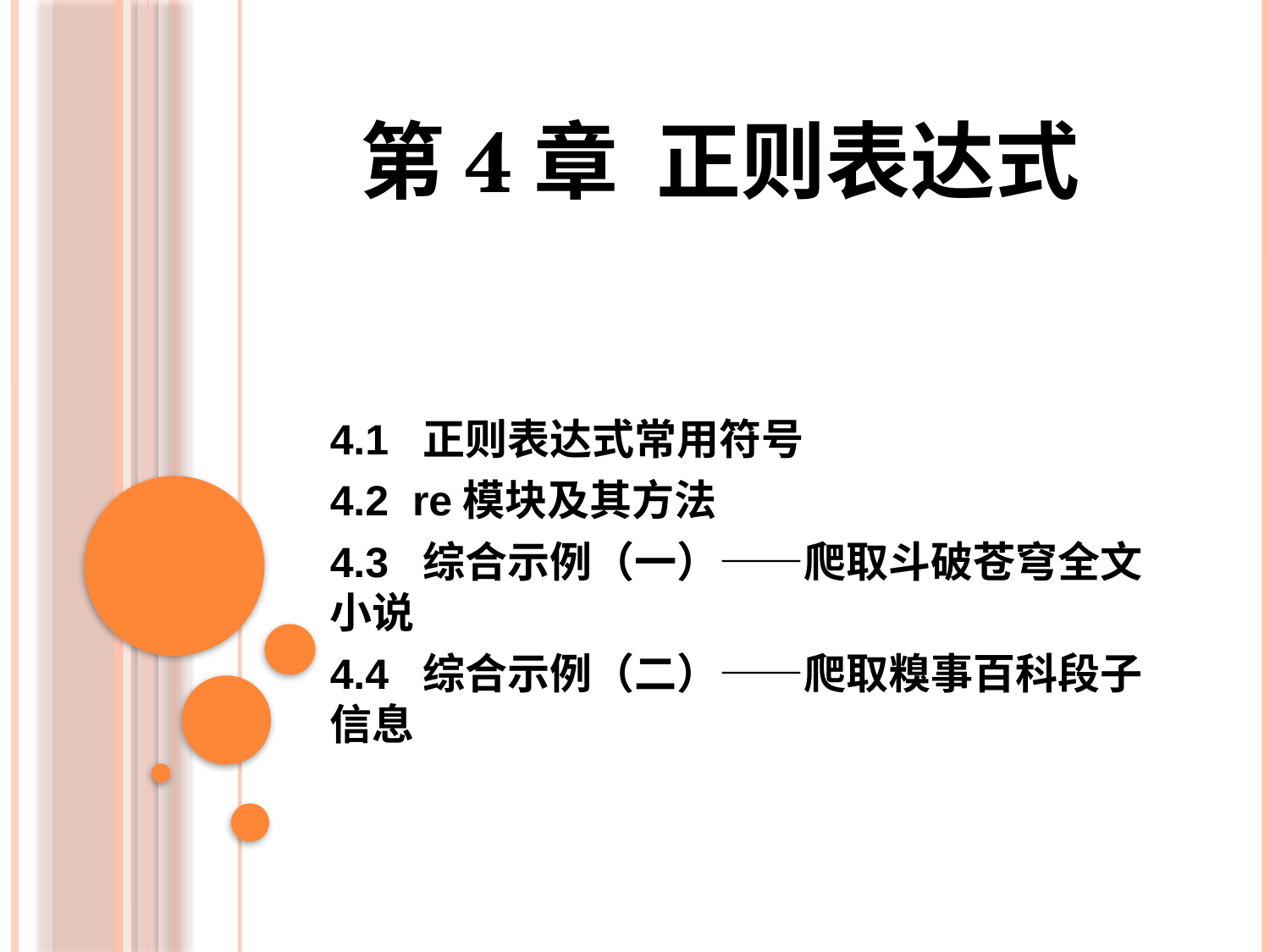

# 第4章  正则表达式
4.1  正则表达式常用符号
4.2  re模块及其方法
4.3  综合示例（一）——爬取斗破苍穹全文小说
4.4  综合示例（二）——爬取糗事百科段子信息